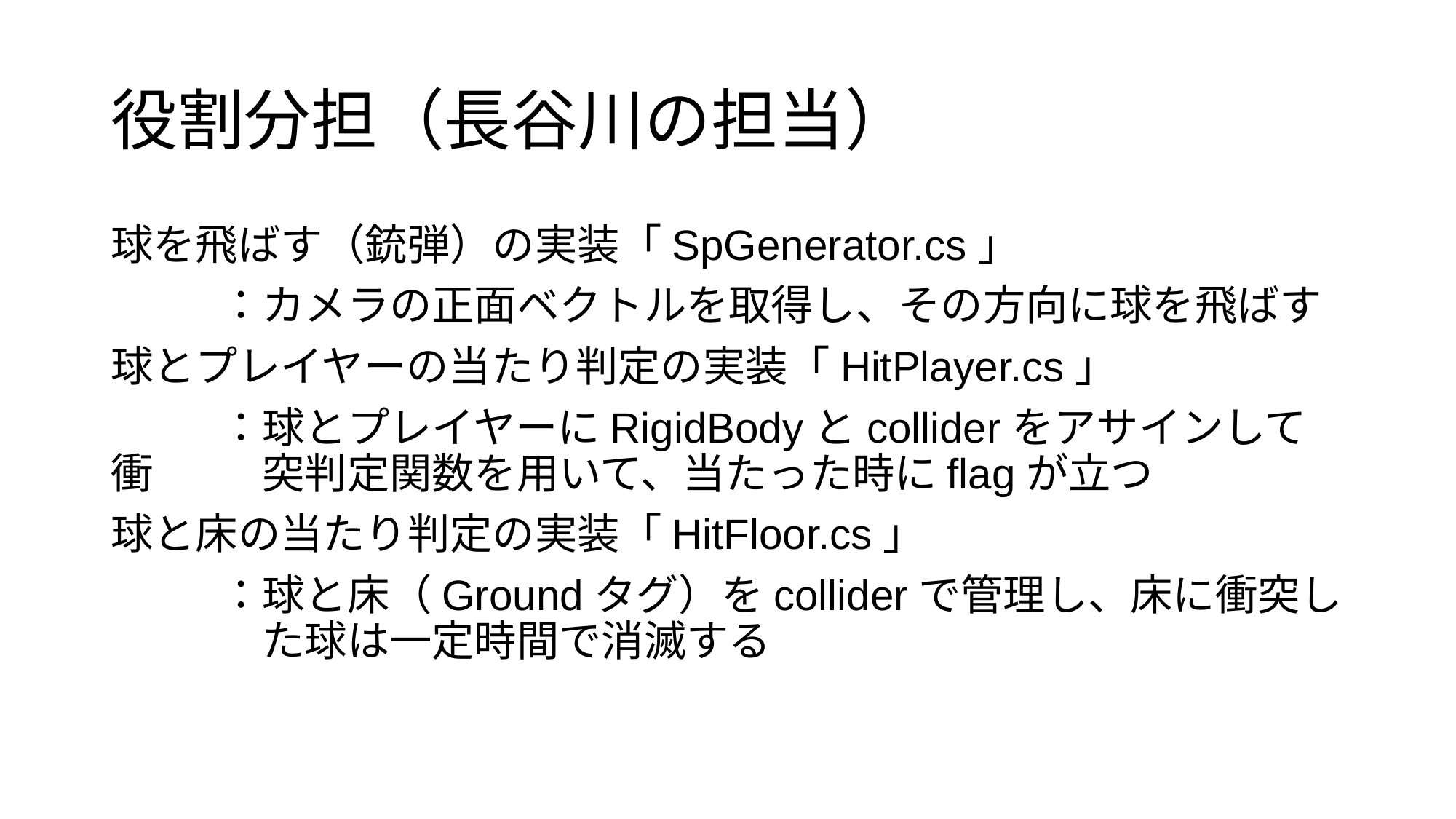

# 役割分担（長谷川の担当）
球を飛ばす（銃弾）の実装「SpGenerator.cs」
	：カメラの正面ベクトルを取得し、その方向に球を飛ばす
球とプレイヤーの当たり判定の実装「HitPlayer.cs」
	：球とプレイヤーにRigidBodyとcolliderをアサインして衝	　突判定関数を用いて、当たった時にflagが立つ
球と床の当たり判定の実装「HitFloor.cs」
	：球と床（Groundタグ）をcolliderで管理し、床に衝突し	　た球は一定時間で消滅する